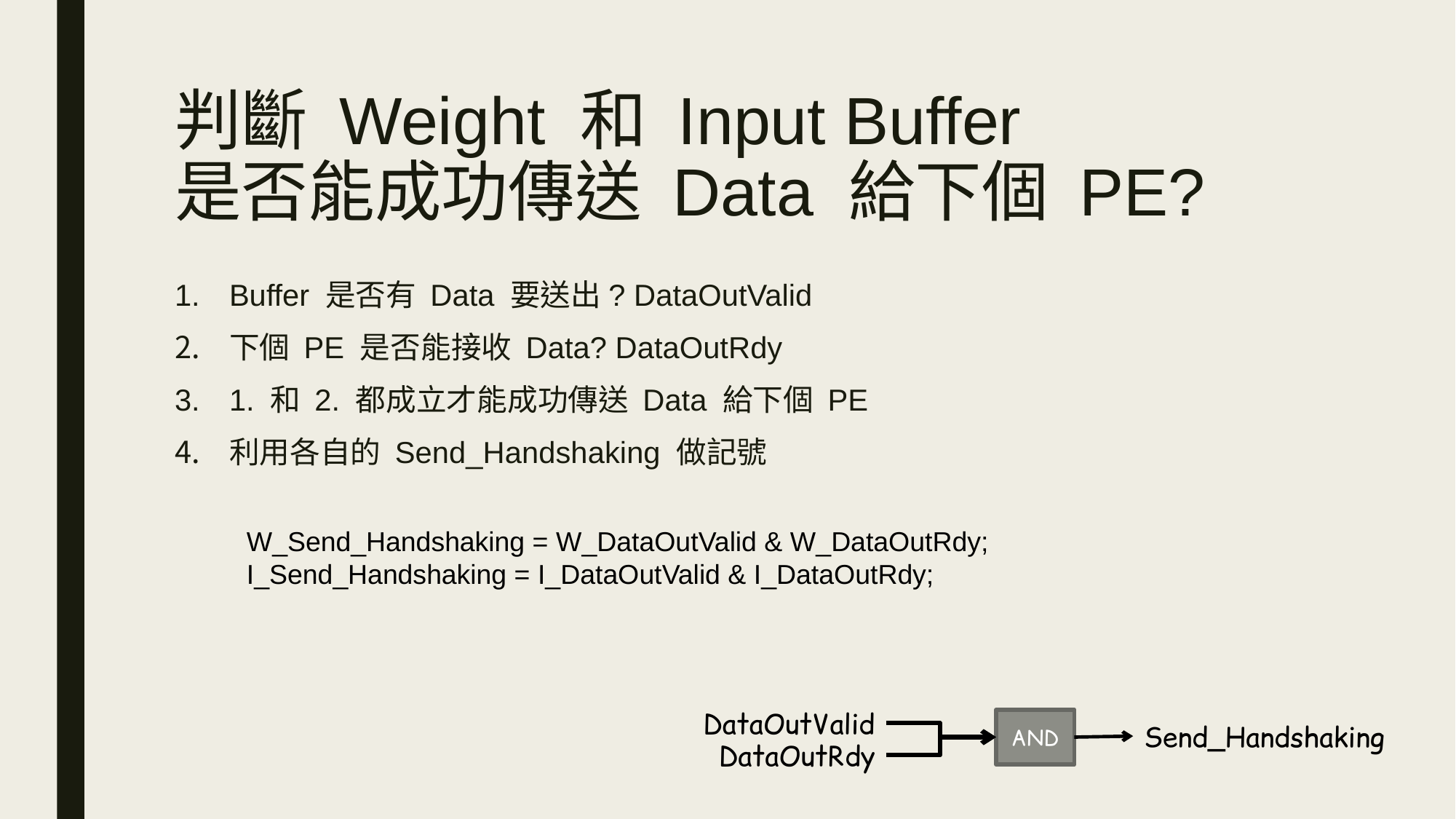

# 判斷 Weight 和 Input Buffer 是否能成功傳送 Data 給下個 PE?
Buffer 是否有 Data 要送出? DataOutValid
下個 PE 是否能接收 Data? DataOutRdy
1. 和 2. 都成立才能成功傳送 Data 給下個 PE
利用各自的 Send_Handshaking 做記號
W_Send_Handshaking = W_DataOutValid & W_DataOutRdy;
I_Send_Handshaking = I_DataOutValid & I_DataOutRdy;
DataOutValid
AND
Send_Handshaking
DataOutRdy